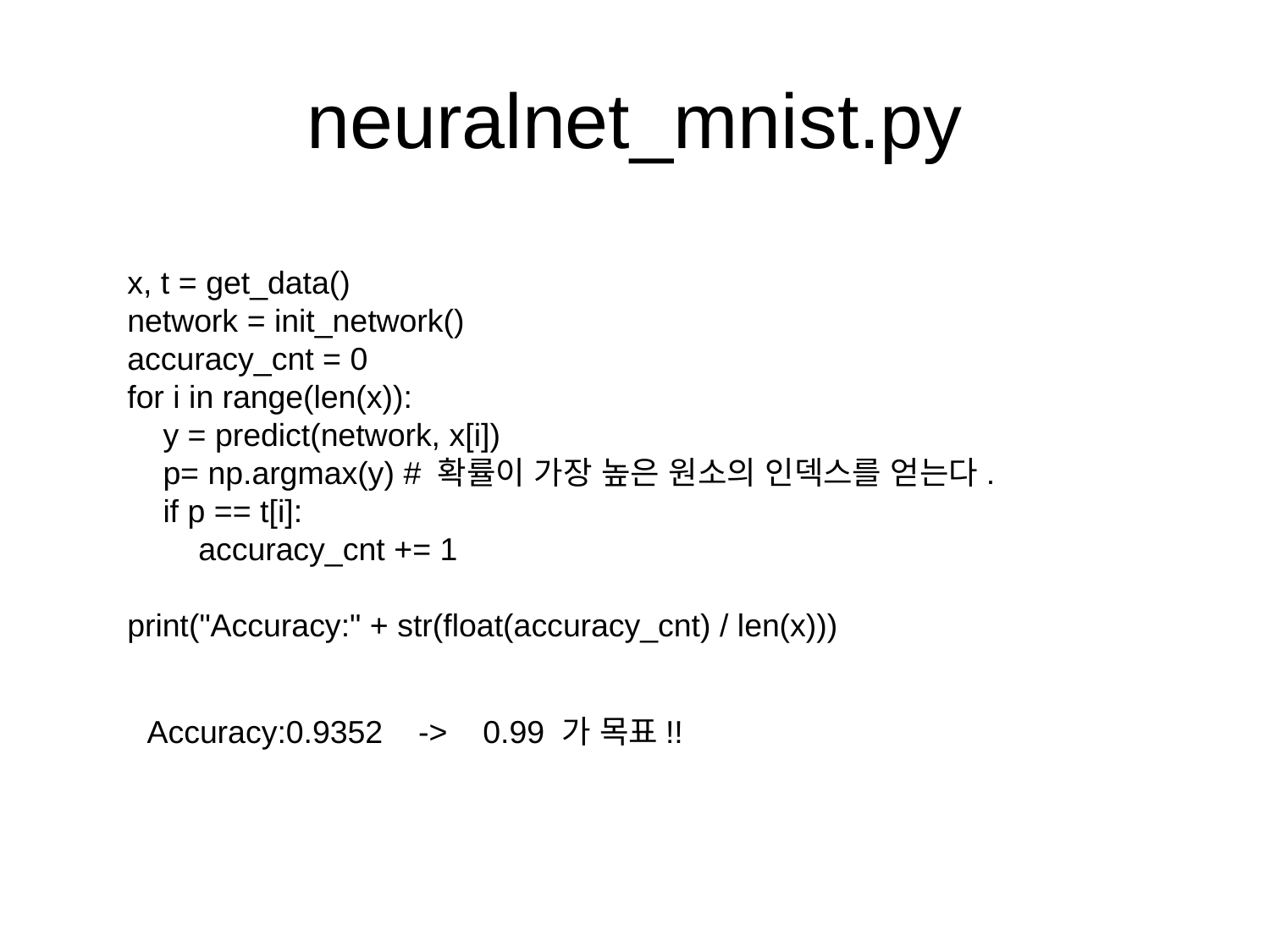

# neuralnet_mnist.py
x, t = get_data()
network = init_network()
accuracy_cnt = 0
for i in range(len(x)):
    y = predict(network, x[i])
    p= np.argmax(y) # 확률이 가장 높은 원소의 인덱스를 얻는다.
    if p == t[i]:
        accuracy_cnt += 1

print("Accuracy:" + str(float(accuracy_cnt) / len(x)))
Accuracy:0.9352    ->    0.99 가 목표!!